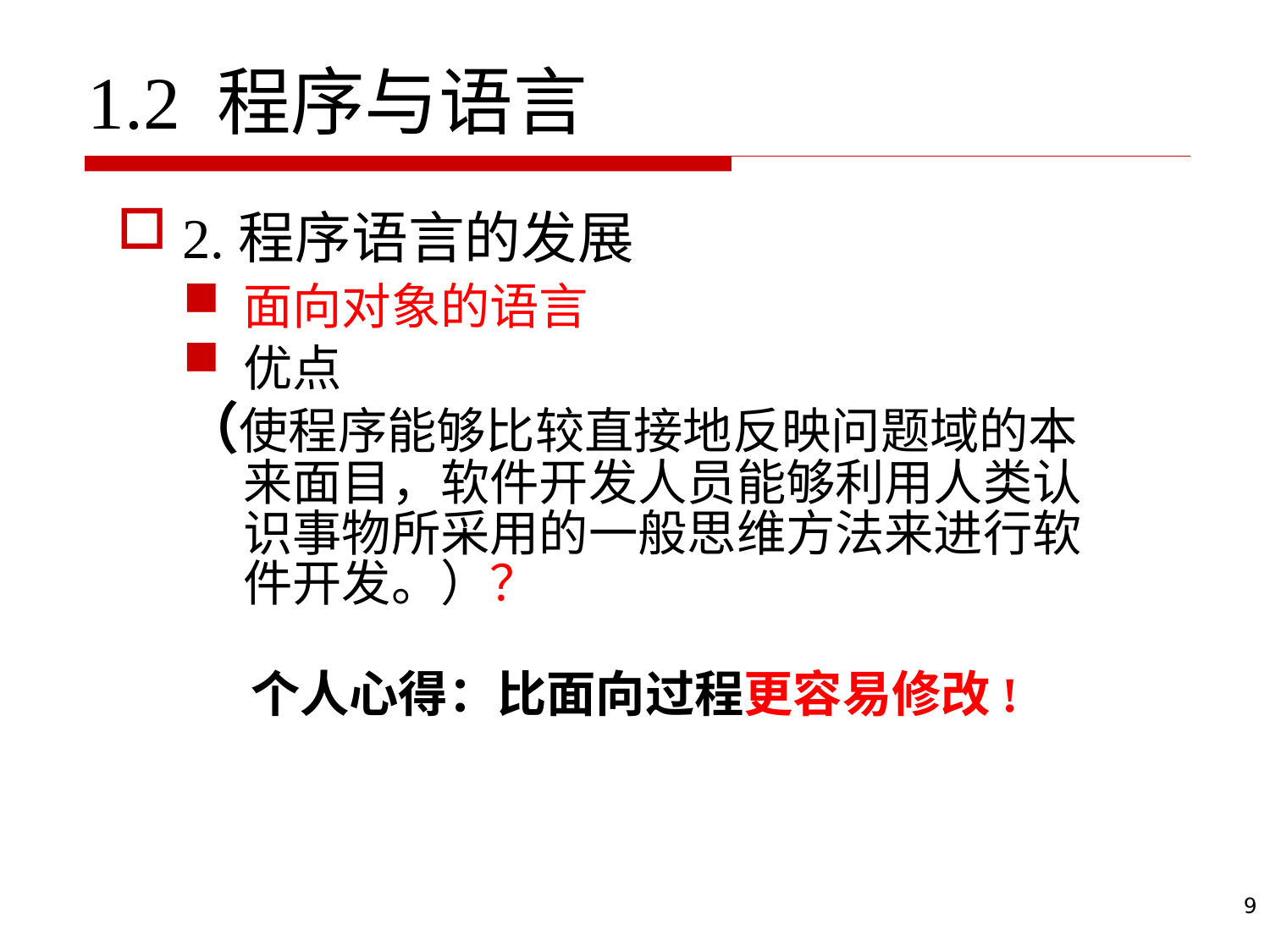

# 1.2 程序与语言
2.程序语言的发展
面向对象的语言
优点
（使程序能够比较直接地反映问题域的本来面目，软件开发人员能够利用人类认识事物所采用的一般思维方法来进行软件开发。）？

     个人心得：比面向过程更容易修改!
9